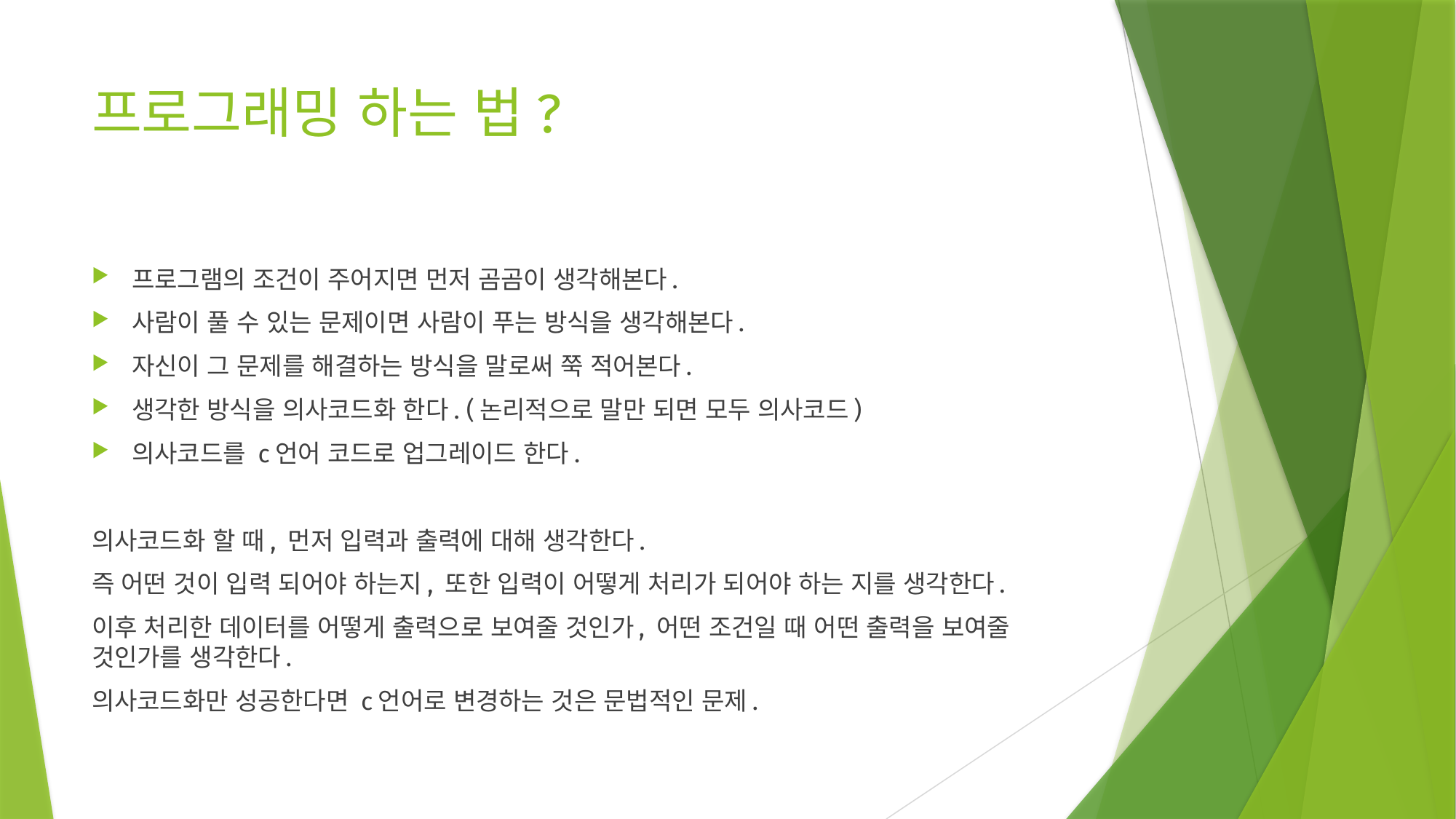

# 프로그래밍 하는 법?
프로그램의 조건이 주어지면 먼저 곰곰이 생각해본다.
사람이 풀 수 있는 문제이면 사람이 푸는 방식을 생각해본다.
자신이 그 문제를 해결하는 방식을 말로써 쭉 적어본다.
생각한 방식을 의사코드화 한다. (논리적으로 말만 되면 모두 의사코드)
의사코드를 c언어 코드로 업그레이드 한다.

의사코드화 할 때, 먼저 입력과 출력에 대해 생각한다.
즉 어떤 것이 입력 되어야 하는지, 또한 입력이 어떻게 처리가 되어야 하는 지를 생각한다.
이후 처리한 데이터를 어떻게 출력으로 보여줄 것인가, 어떤 조건일 때 어떤 출력을 보여줄 것인가를 생각한다.
의사코드화만 성공한다면 c언어로 변경하는 것은 문법적인 문제.